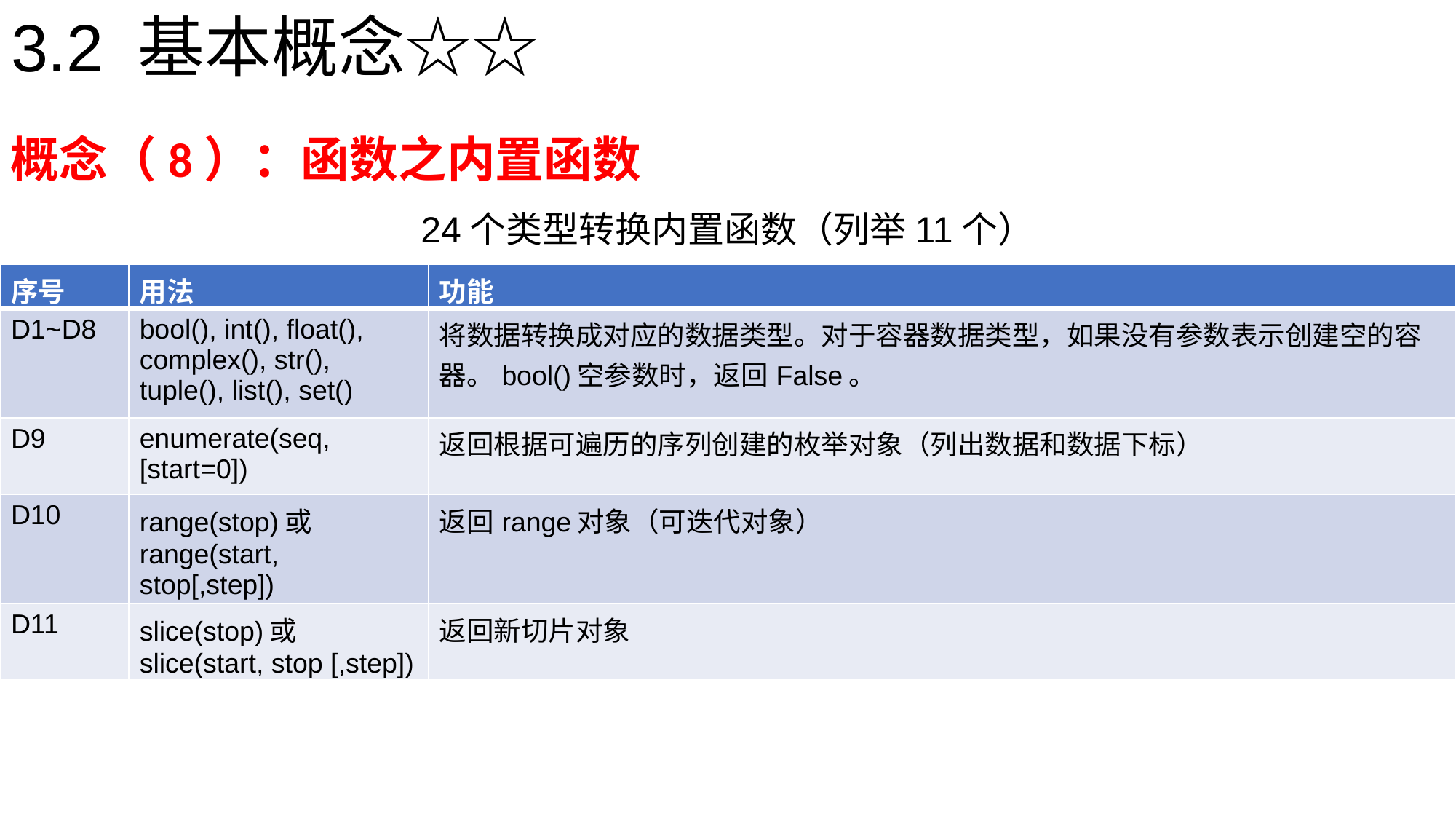

# 3.2 基本概念☆☆
概念（8）：函数之内置函数
24个类型转换内置函数（列举11个）
| 序号 | 用法 | 功能 |
| --- | --- | --- |
| D1~D8 | bool(), int(), float(), complex(), str(), tuple(), list(), set() | 将数据转换成对应的数据类型。对于容器数据类型，如果没有参数表示创建空的容器。bool()空参数时，返回False。 |
| D9 | enumerate(seq, [start=0]) | 返回根据可遍历的序列创建的枚举对象（列出数据和数据下标） |
| D10 | range(stop)或 range(start, stop[,step]) | 返回range对象（可迭代对象） |
| D11 | slice(stop)或 slice(start, stop [,step]) | 返回新切片对象 |